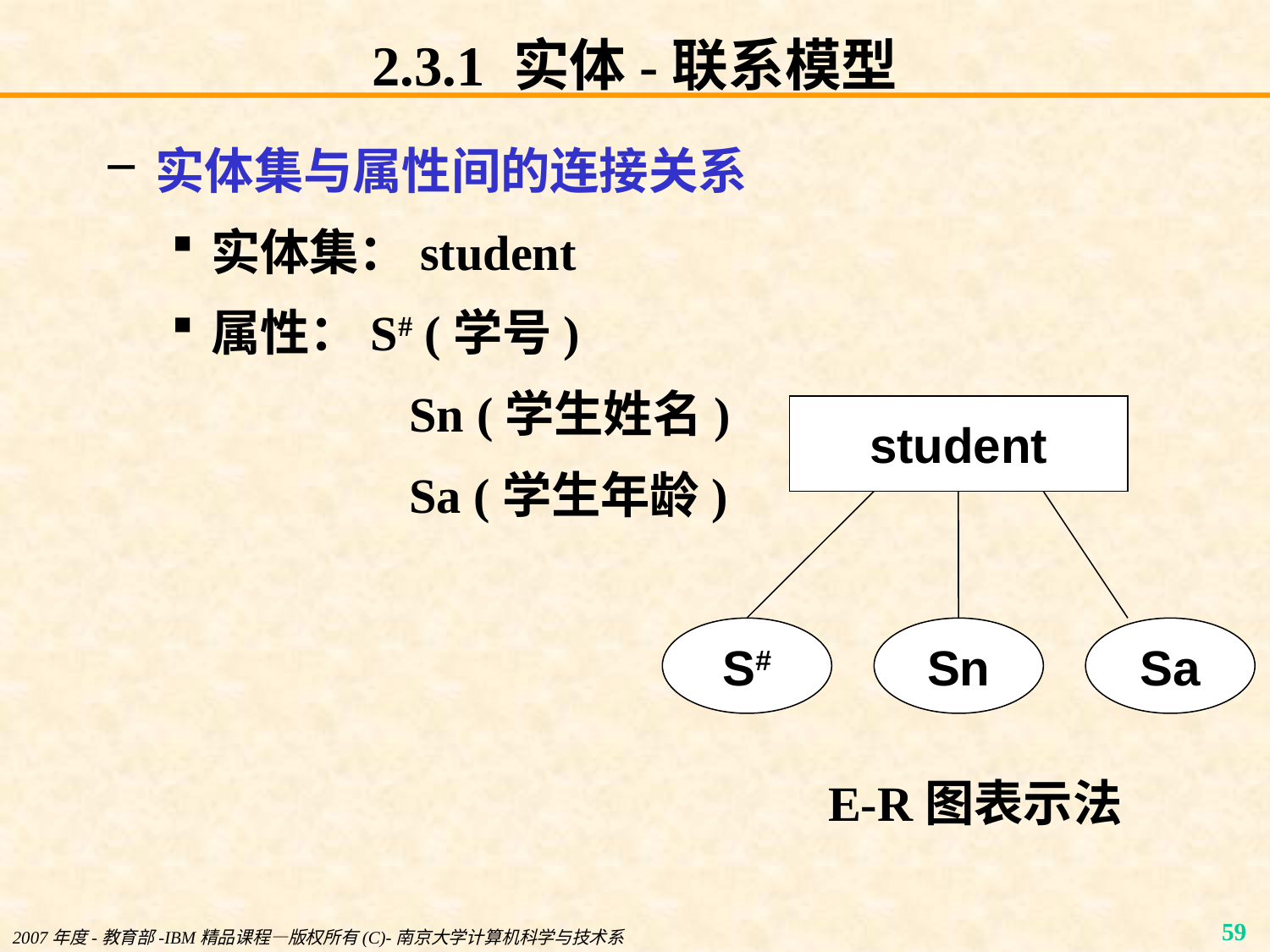

# 2.3.1 实体-联系模型
实体集与属性间的连接关系
实体集：student
属性：S# (学号)
			Sn (学生姓名)
			Sa (学生年龄)
student

S#
Sn
Sa
E-R图表示法
59
2007年度-教育部-IBM精品课程—版权所有(C)-南京大学计算机科学与技术系